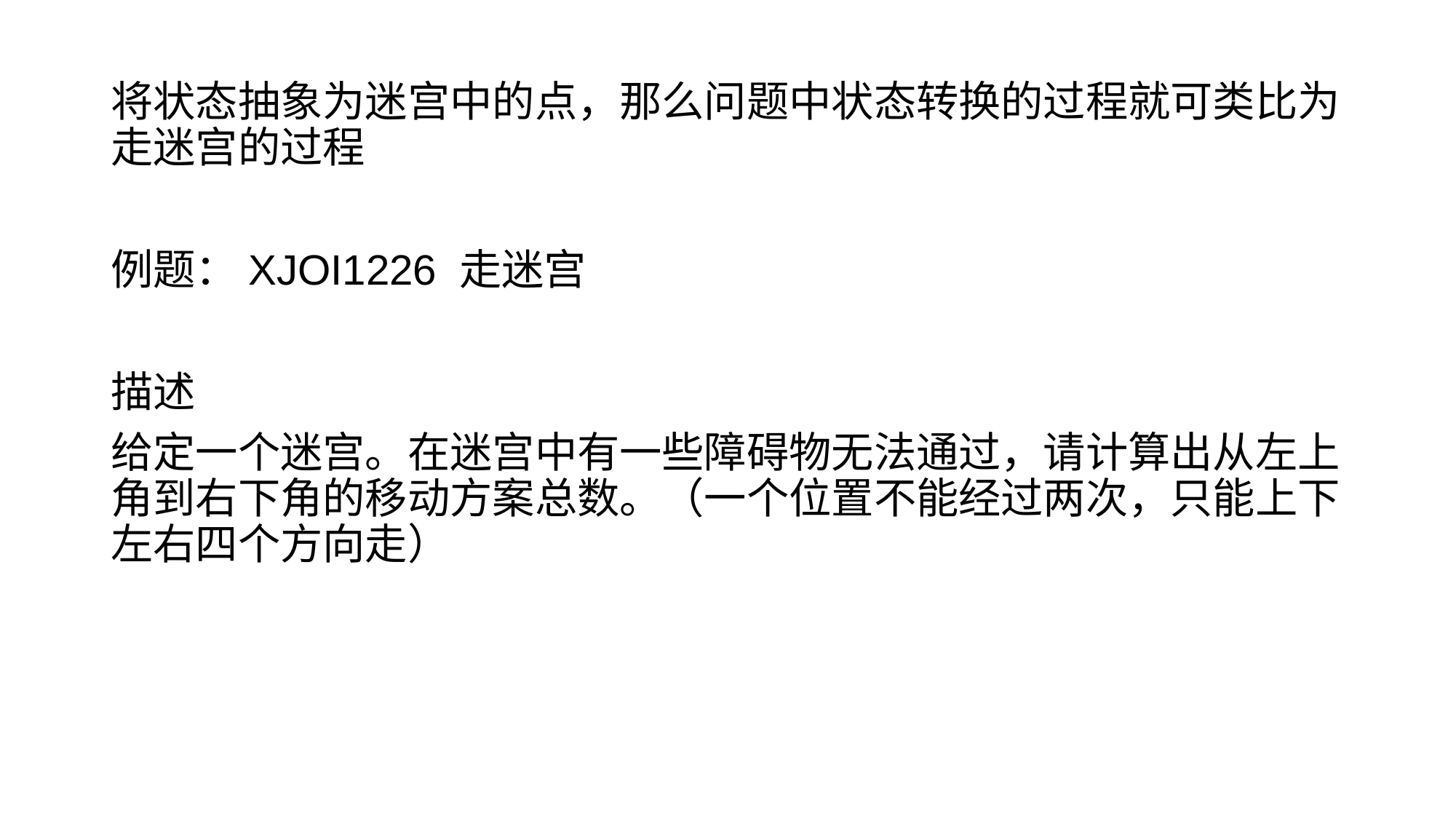

将状态抽象为迷宫中的点，那么问题中状态转换的过程就可类比为走迷宫的过程

例题：XJOI1226 走迷宫

描述
给定一个迷宫。在迷宫中有一些障碍物无法通过，请计算出从左上角到右下角的移动方案总数。（一个位置不能经过两次，只能上下左右四个方向走）